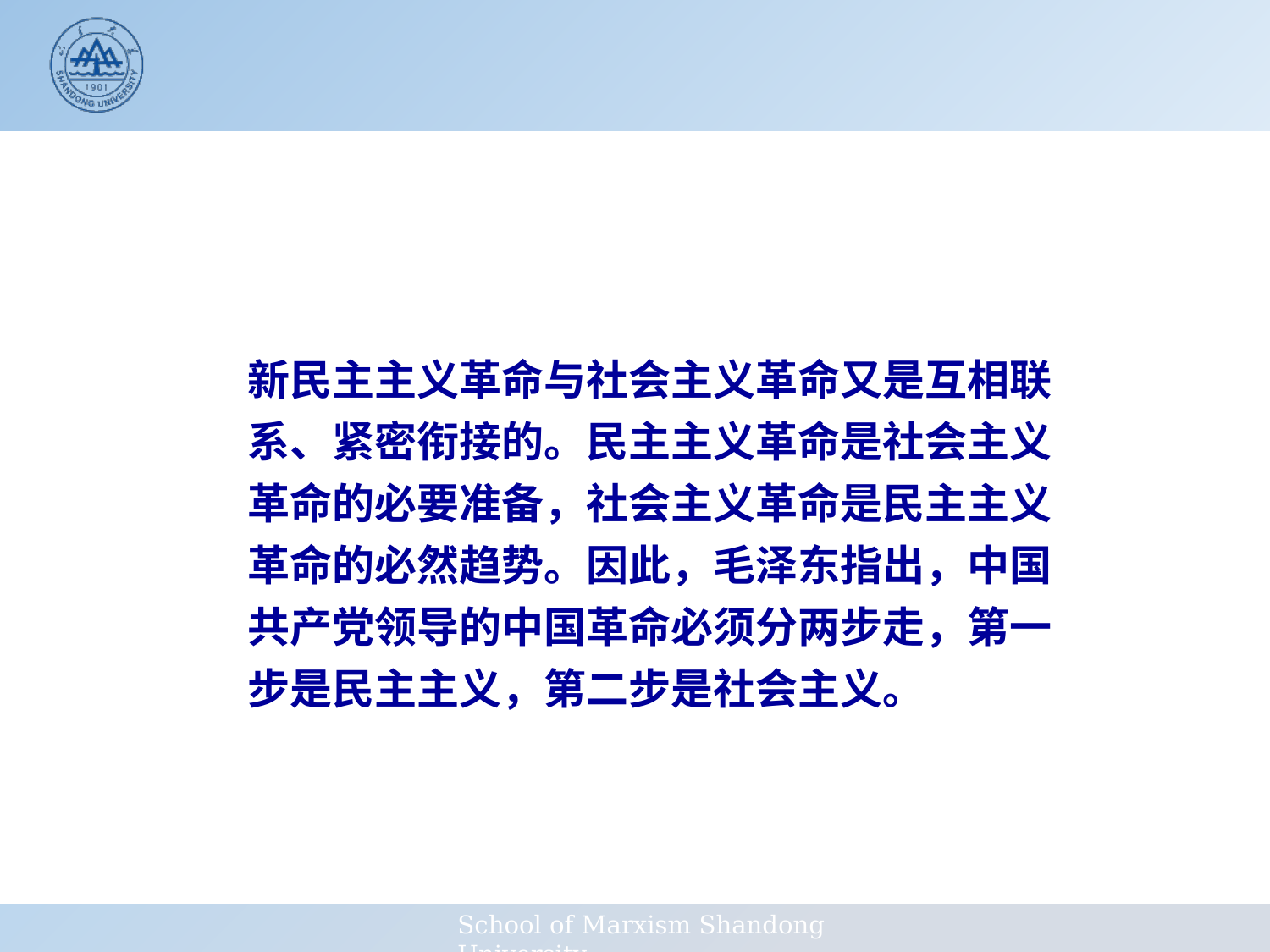

新民主主义革命与社会主义革命又是互相联系、紧密衔接的。民主主义革命是社会主义革命的必要准备，社会主义革命是民主主义革命的必然趋势。因此，毛泽东指出，中国共产党领导的中国革命必须分两步走，第一步是民主主义，第二步是社会主义。